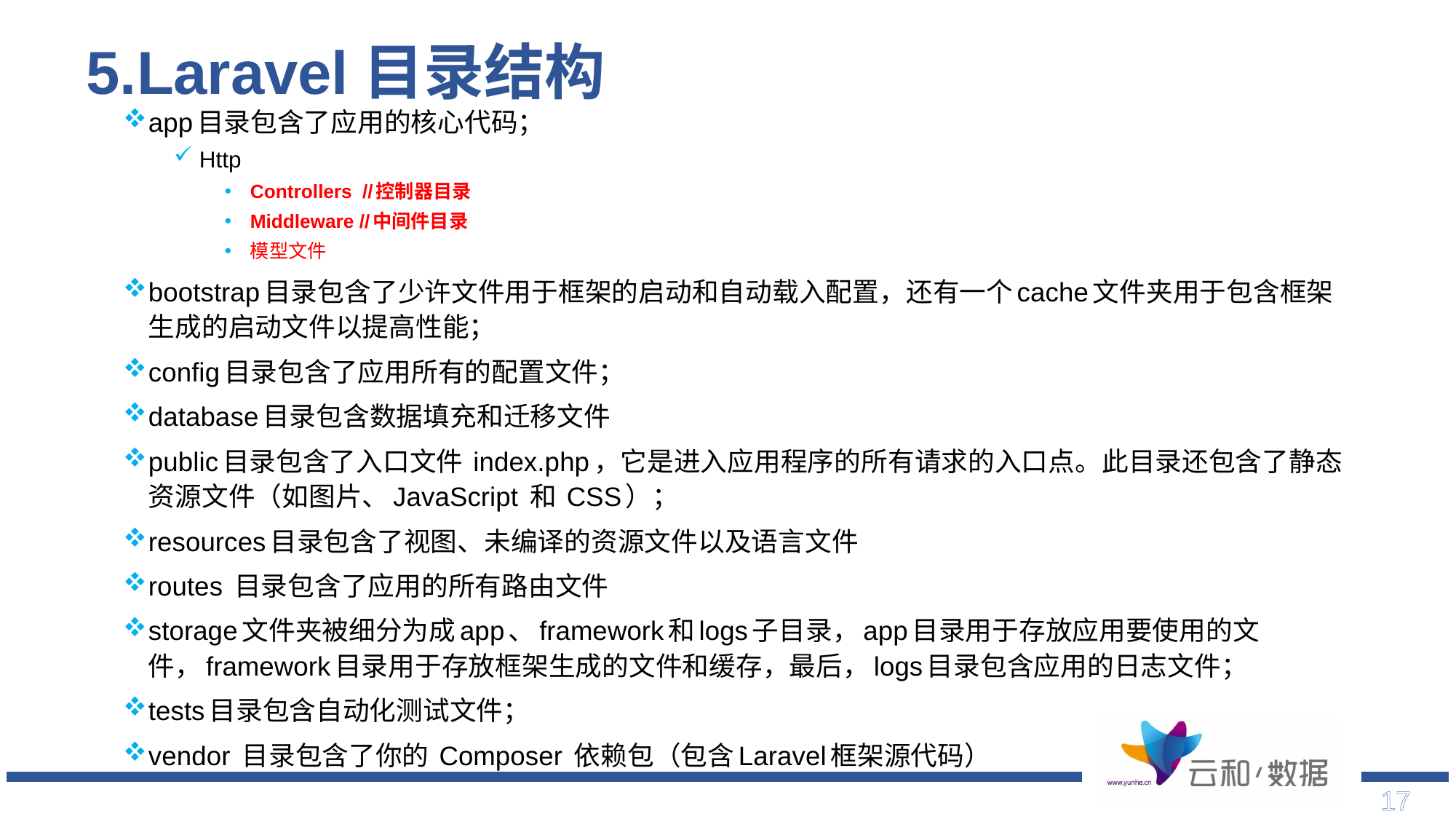

# 5.Laravel目录结构
app目录包含了应用的核心代码；
Http
Controllers  //控制器目录
Middleware //中间件目录
模型文件
bootstrap目录包含了少许文件用于框架的启动和自动载入配置，还有一个cache文件夹用于包含框架生成的启动文件以提高性能；
config目录包含了应用所有的配置文件；
database目录包含数据填充和迁移文件
public目录包含了入口文件 index.php，它是进入应用程序的所有请求的入口点。此目录还包含了静态资源文件（如图片、JavaScript 和 CSS）；
resources目录包含了视图、未编译的资源文件以及语言文件
routes 目录包含了应用的所有路由文件
storage文件夹被细分为成app、framework和logs子目录，app目录用于存放应用要使用的文件，framework目录用于存放框架生成的文件和缓存，最后，logs目录包含应用的日志文件；
tests目录包含自动化测试文件；
vendor 目录包含了你的 Composer 依赖包（包含Laravel框架源代码）